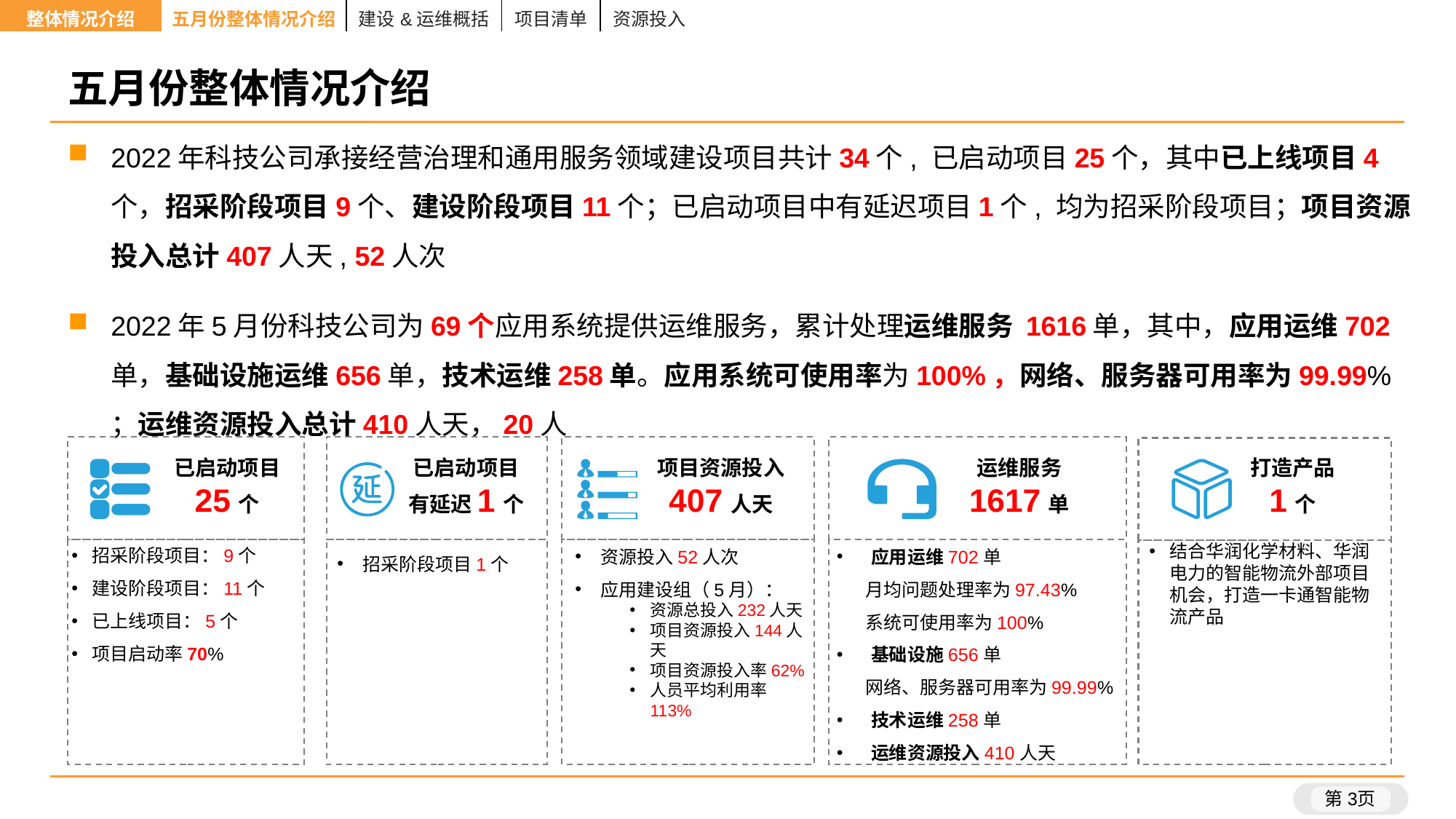

| 整体情况介绍 | 五月份整体情况介绍 | 建设&运维概括 | 项目清单 | 资源投入 |  |  |  |  |
| --- | --- | --- | --- | --- | --- | --- | --- | --- |
# 五月份整体情况介绍
2022年科技公司承接经营治理和通用服务领域建设项目共计34个, 已启动项目25个，其中已上线项目4个，招采阶段项目9个、建设阶段项目11个；已启动项目中有延迟项目1个, 均为招采阶段项目；项目资源投入总计407人天, 52人次
2022年5月份科技公司为69个应用系统提供运维服务，累计处理运维服务 1616单，其中，应用运维702单，基础设施运维656单，技术运维258单。应用系统可使用率为100%，网络、服务器可用率为99.99% ；运维资源投入总计410人天，20人

已启动项目有延迟1个

招采阶段项目1个

已启动项目
25个
项目资源投入
407人天
运维服务
1617单
打造产品
1个

招采阶段项目：9个
建设阶段项目：11个
已上线项目：5个
项目启动率70%

资源投入52人次
应用建设组（5月）：
资源总投入232人天
项目资源投入144人天
项目资源投入率62%
人员平均利用率113%

应用运维702单
      月均问题处理率为97.43%
      系统可使用率为100%
基础设施656单
      网络、服务器可用率为99.99%
技术运维258单
运维资源投入410人天

结合华润化学材料、华润电力的智能物流外部项目机会，打造一卡通智能物流产品